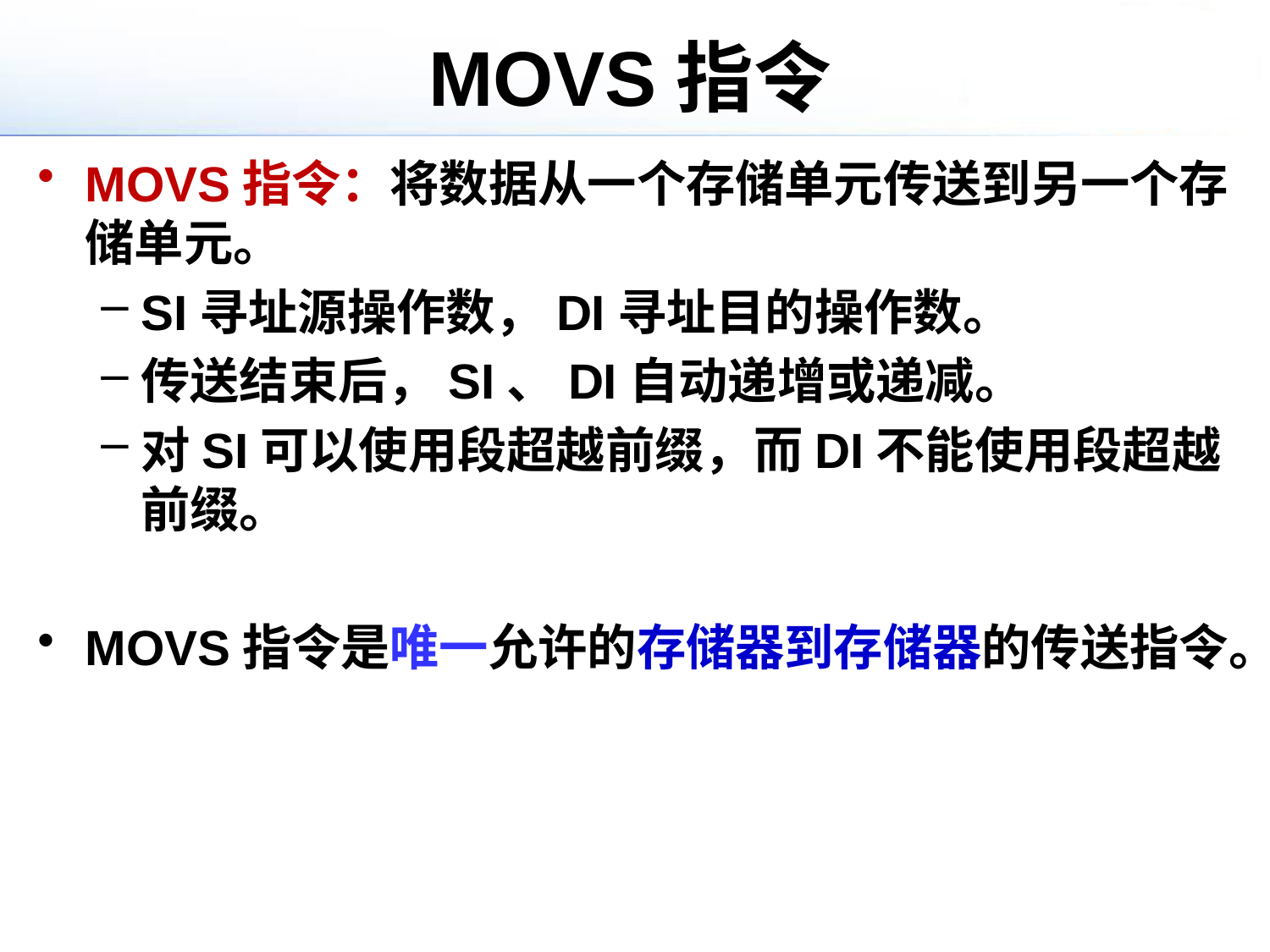

# MOVS指令
MOVS指令：将数据从一个存储单元传送到另一个存储单元。
SI寻址源操作数，DI寻址目的操作数。
传送结束后，SI、DI自动递增或递减。
对SI可以使用段超越前缀，而DI不能使用段超越前缀。

MOVS指令是唯一允许的存储器到存储器的传送指令。